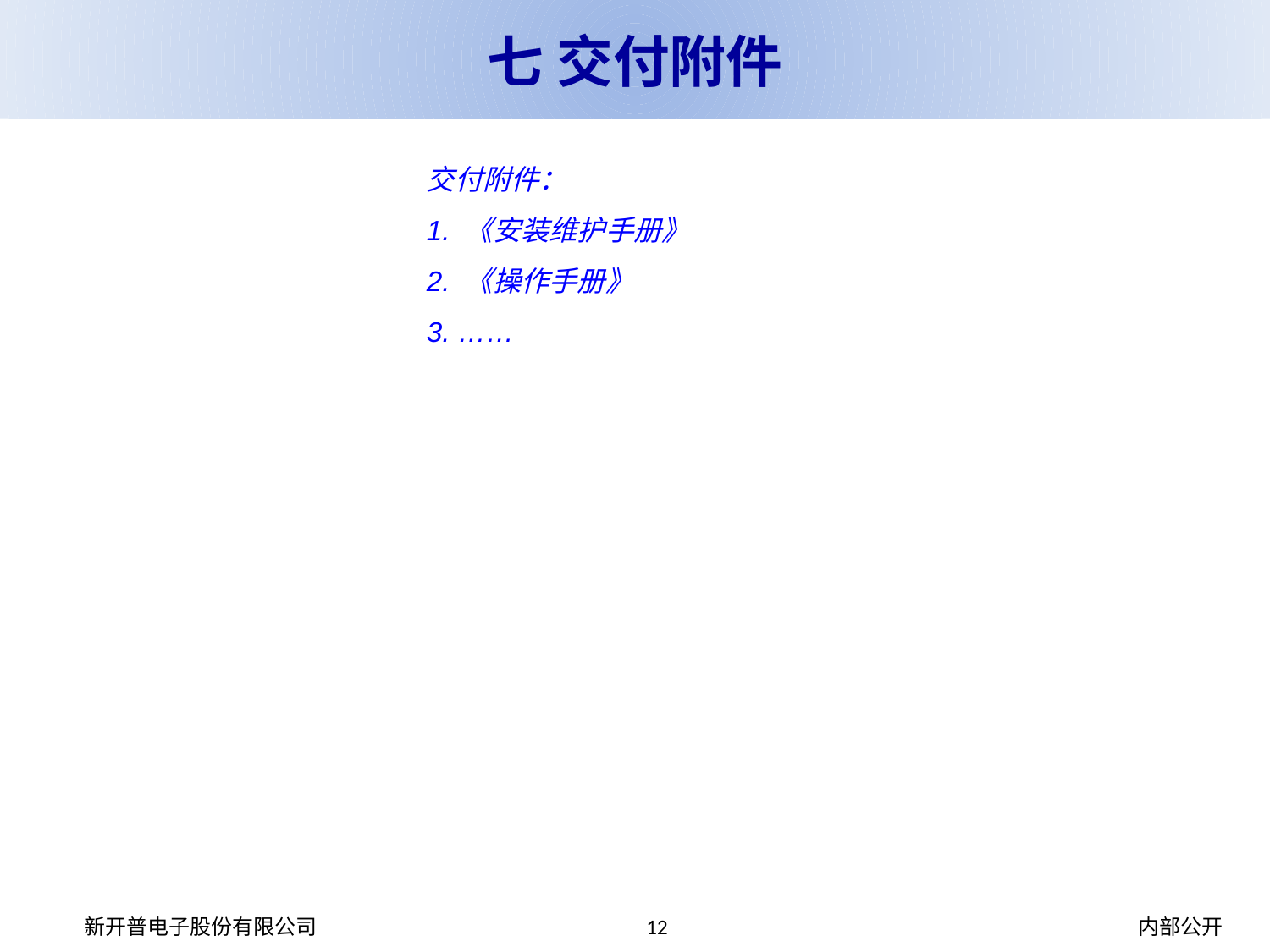

七 交付附件
交付附件：
1. 《安装维护手册》
2. 《操作手册》
3. ……

新开普电子股份有限公司
12
内部公开